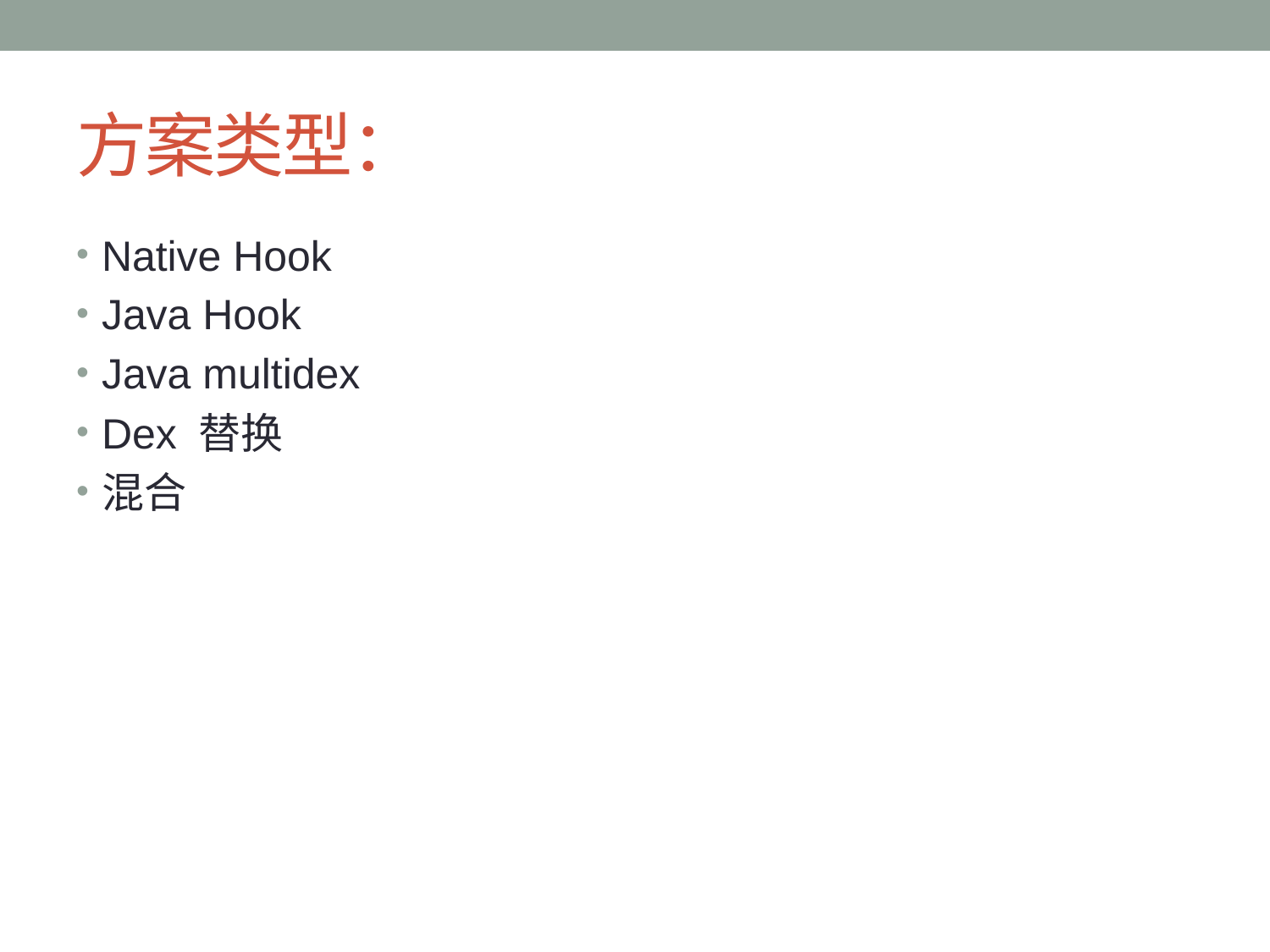

# 方案类型：
Native Hook
Java Hook
Java multidex
Dex 替换
混合